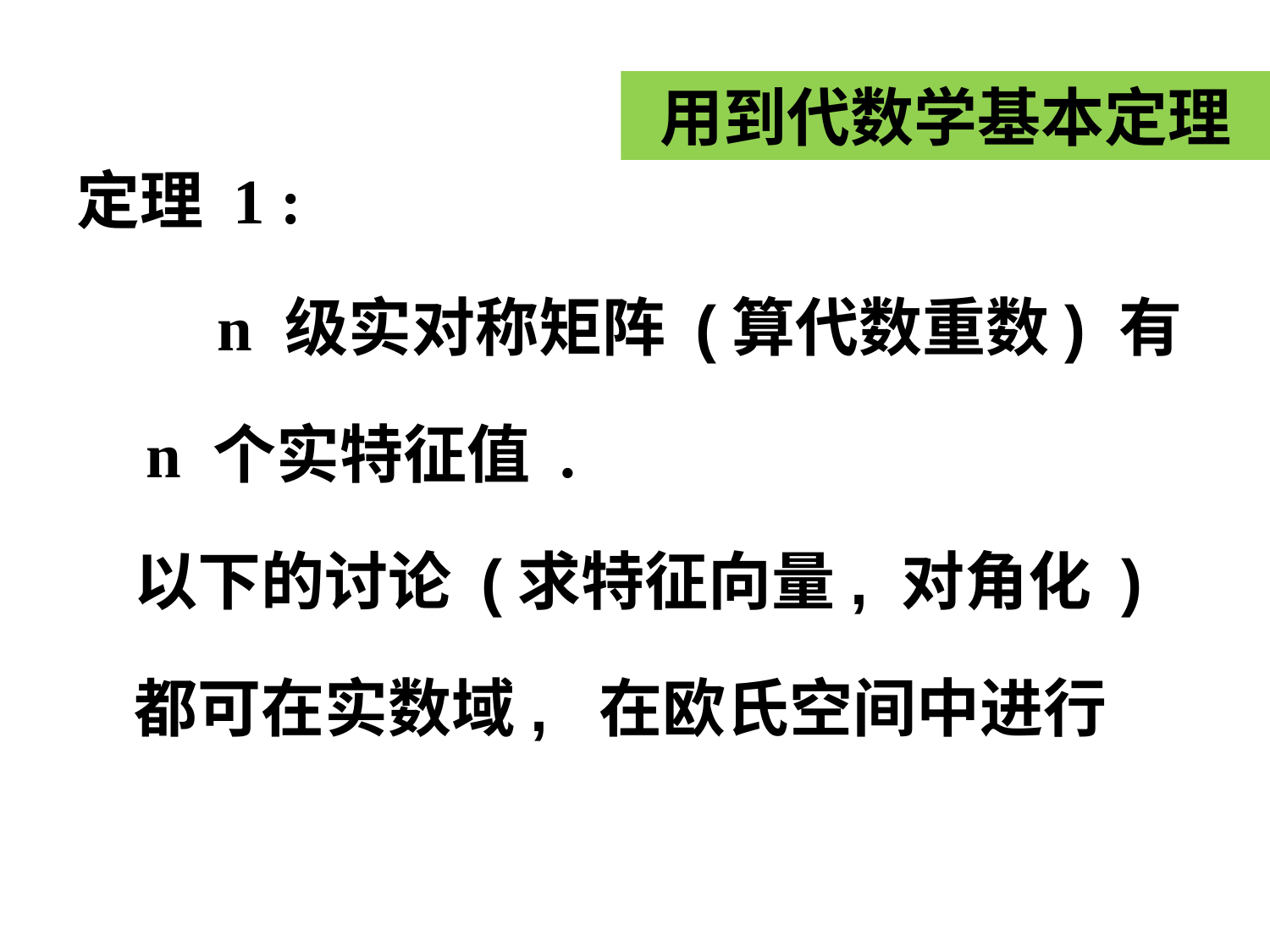

用到代数学基本定理
定理 1 :
        n 级实对称矩阵 (算代数重数) 有
    n 个实特征值 .
   以下的讨论 (求特征向量, 对角化 )
   都可在实数域,  在欧氏空间中进行